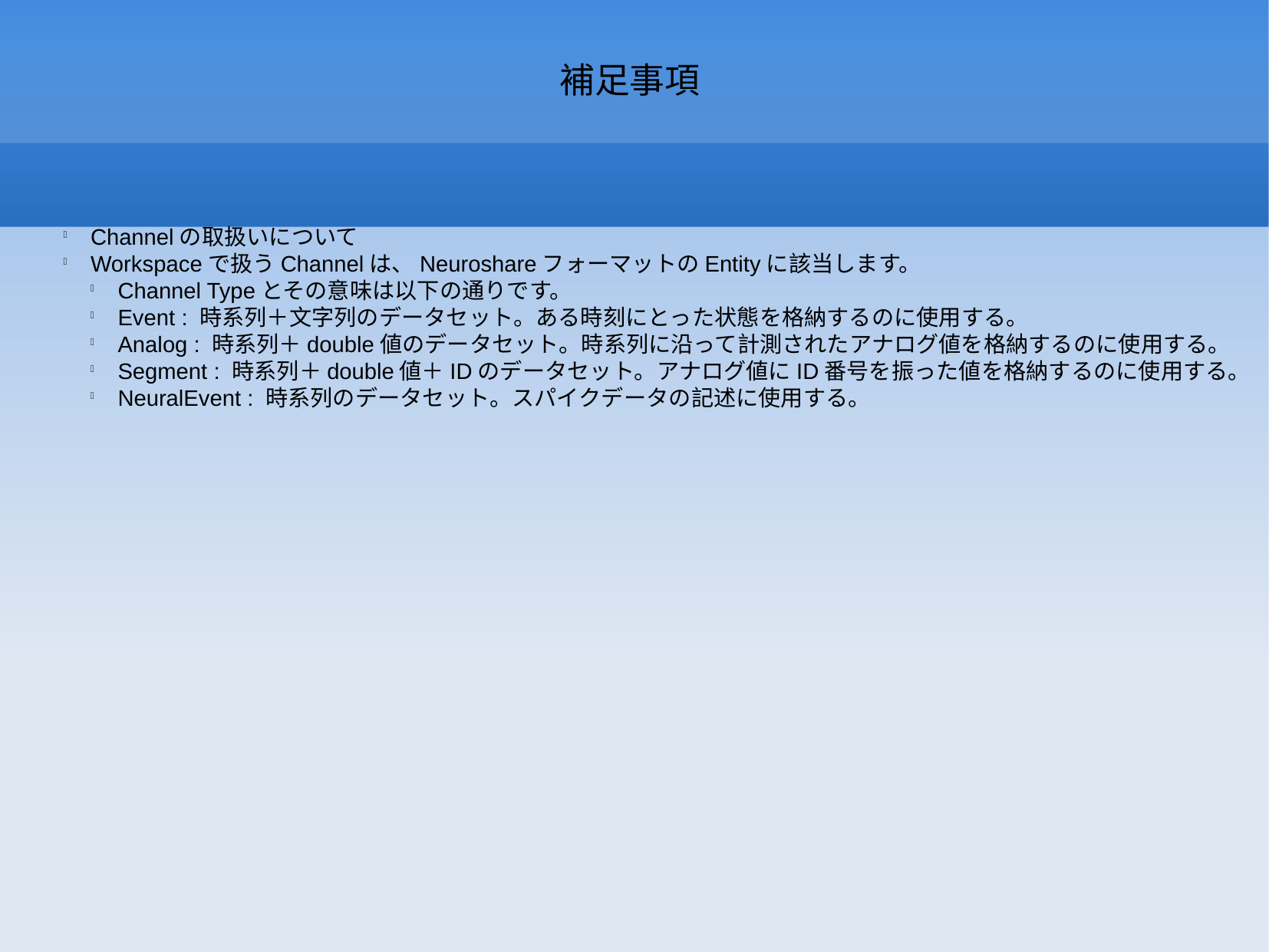

補足事項
Channelの取扱いについて
Workspaceで扱うChannelは、NeuroshareフォーマットのEntityに該当します。
Channel Typeとその意味は以下の通りです。
Event : 時系列＋文字列のデータセット。ある時刻にとった状態を格納するのに使用する。
Analog : 時系列＋double値のデータセット。時系列に沿って計測されたアナログ値を格納するのに使用する。
Segment : 時系列＋double値＋IDのデータセット。アナログ値にID番号を振った値を格納するのに使用する。
NeuralEvent : 時系列のデータセット。スパイクデータの記述に使用する。